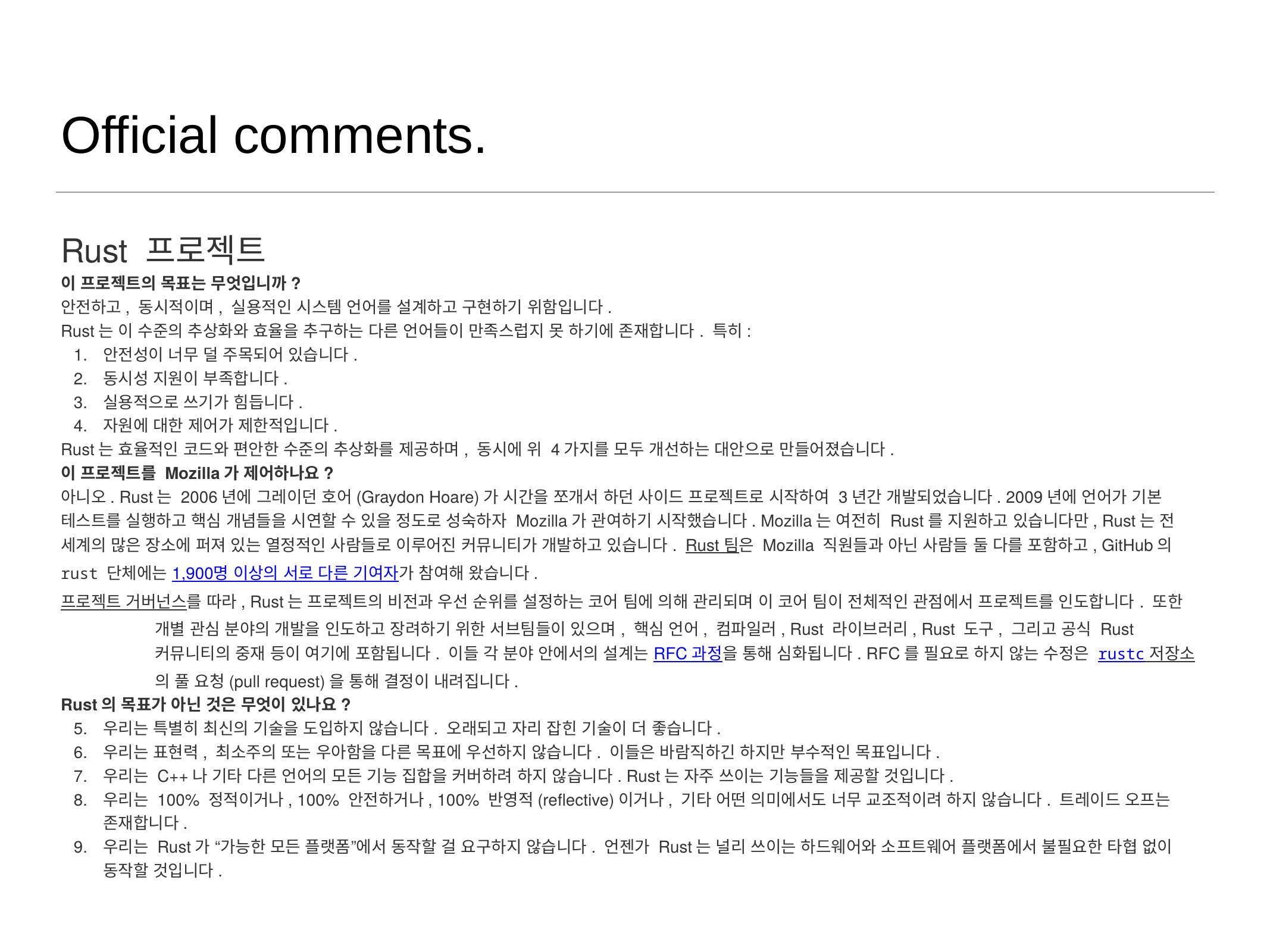

# Official comments.
Rust 프로젝트
이 프로젝트의 목표는 무엇입니까?
안전하고, 동시적이며, 실용적인 시스템 언어를 설계하고 구현하기 위함입니다.
Rust는 이 수준의 추상화와 효율을 추구하는 다른 언어들이 만족스럽지 못 하기에 존재합니다. 특히:
안전성이 너무 덜 주목되어 있습니다.
동시성 지원이 부족합니다.
실용적으로 쓰기가 힘듭니다.
자원에 대한 제어가 제한적입니다.
Rust는 효율적인 코드와 편안한 수준의 추상화를 제공하며, 동시에 위 4가지를 모두 개선하는 대안으로 만들어졌습니다.
이 프로젝트를 Mozilla가 제어하나요?
아니오. Rust는 2006년에 그레이던 호어(Graydon Hoare)가 시간을 쪼개서 하던 사이드 프로젝트로 시작하여 3년간 개발되었습니다. 2009년에 언어가 기본 테스트를 실행하고 핵심 개념들을 시연할 수 있을 정도로 성숙하자 Mozilla가 관여하기 시작했습니다. Mozilla는 여전히 Rust를 지원하고 있습니다만, Rust는 전 세계의 많은 장소에 퍼져 있는 열정적인 사람들로 이루어진 커뮤니티가 개발하고 있습니다. Rust 팀은 Mozilla 직원들과 아닌 사람들 둘 다를 포함하고, GitHub의 rust 단체에는 1,900명 이상의 서로 다른 기여자가 참여해 왔습니다.
프로젝트 거버넌스를 따라, Rust는 프로젝트의 비전과 우선 순위를 설정하는 코어 팀에 의해 관리되며 이 코어 팀이 전체적인 관점에서 프로젝트를 인도합니다. 또한 개별 관심 분야의 개발을 인도하고 장려하기 위한 서브팀들이 있으며, 핵심 언어, 컴파일러, Rust 라이브러리, Rust 도구, 그리고 공식 Rust 커뮤니티의 중재 등이 여기에 포함됩니다. 이들 각 분야 안에서의 설계는 RFC 과정을 통해 심화됩니다. RFC를 필요로 하지 않는 수정은 rustc 저장소의 풀 요청(pull request)을 통해 결정이 내려집니다.
Rust의 목표가 아닌 것은 무엇이 있나요?
우리는 특별히 최신의 기술을 도입하지 않습니다. 오래되고 자리 잡힌 기술이 더 좋습니다.
우리는 표현력, 최소주의 또는 우아함을 다른 목표에 우선하지 않습니다. 이들은 바람직하긴 하지만 부수적인 목표입니다.
우리는 C++나 기타 다른 언어의 모든 기능 집합을 커버하려 하지 않습니다. Rust는 자주 쓰이는 기능들을 제공할 것입니다.
우리는 100% 정적이거나, 100% 안전하거나, 100% 반영적(reflective)이거나, 기타 어떤 의미에서도 너무 교조적이려 하지 않습니다. 트레이드 오프는 존재합니다.
우리는 Rust가 “가능한 모든 플랫폼”에서 동작할 걸 요구하지 않습니다. 언젠가 Rust는 널리 쓰이는 하드웨어와 소프트웨어 플랫폼에서 불필요한 타협 없이 동작할 것입니다.